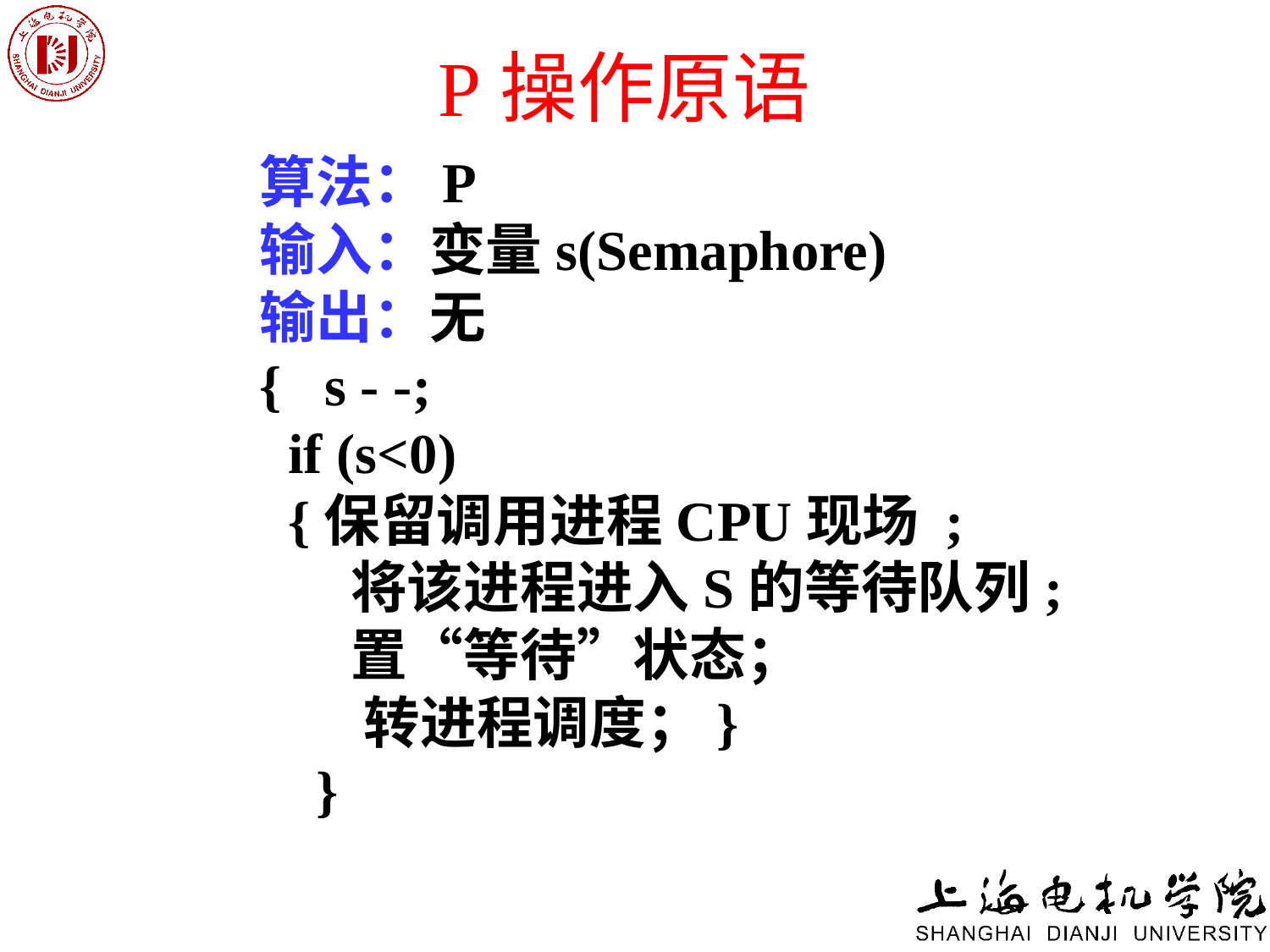

# P操作原语
算法：P
输入：变量s(Semaphore)
输出：无
{   s - -;
  if (s<0)
  {保留调用进程CPU现场 ;
      将该进程进入S的等待队列;
      置“等待”状态；
       转进程调度；}
    }